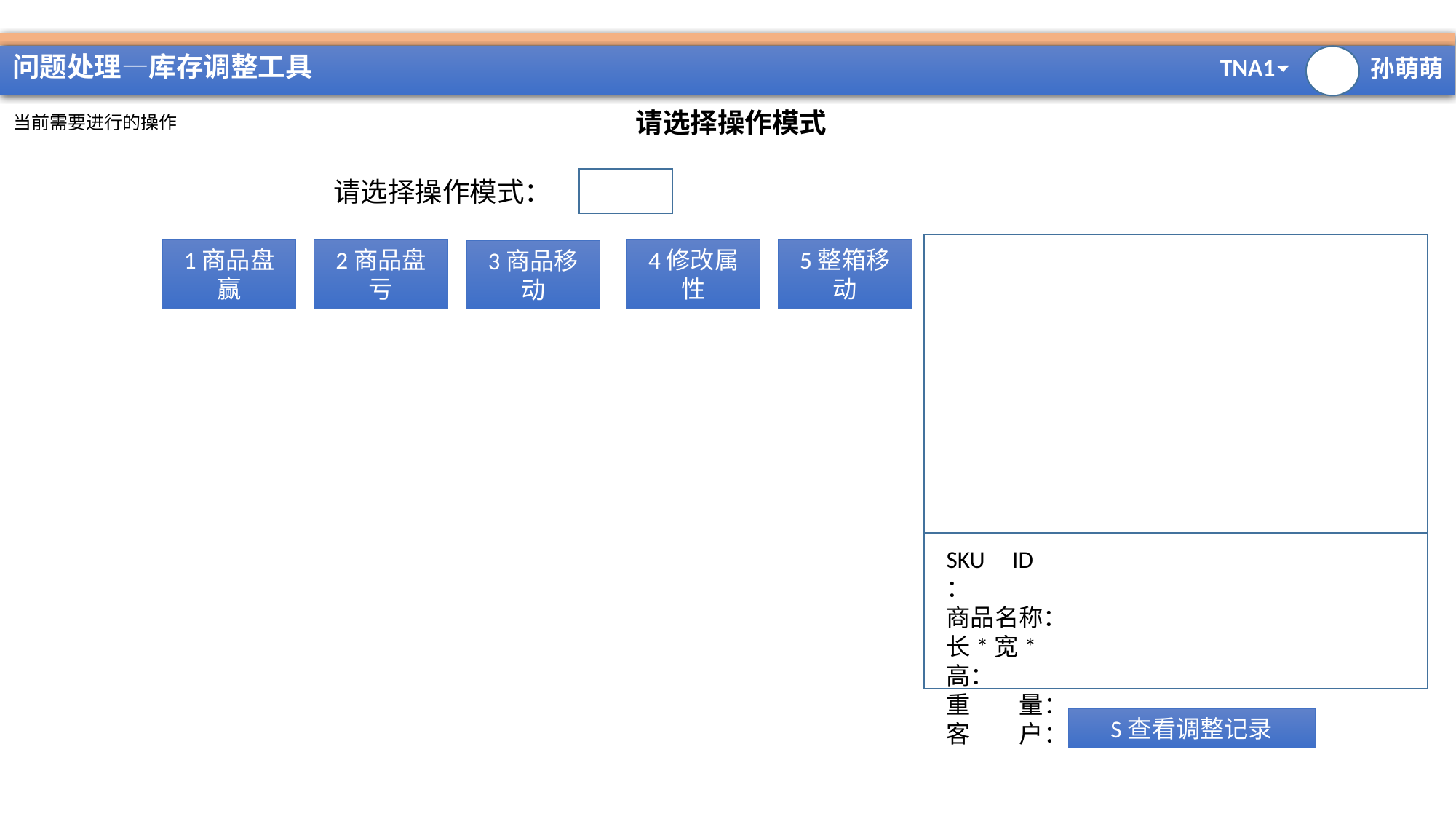

#
问题处理—库存调整工具
请选择操作模式
当前需要进行的操作

请选择操作模式：

SKU     ID ：
商品名称：
长*宽*高：
重         量：
客         户：
1商品盘赢
2商品盘亏
4修改属性
5整箱移动
3商品移动
S查看调整记录